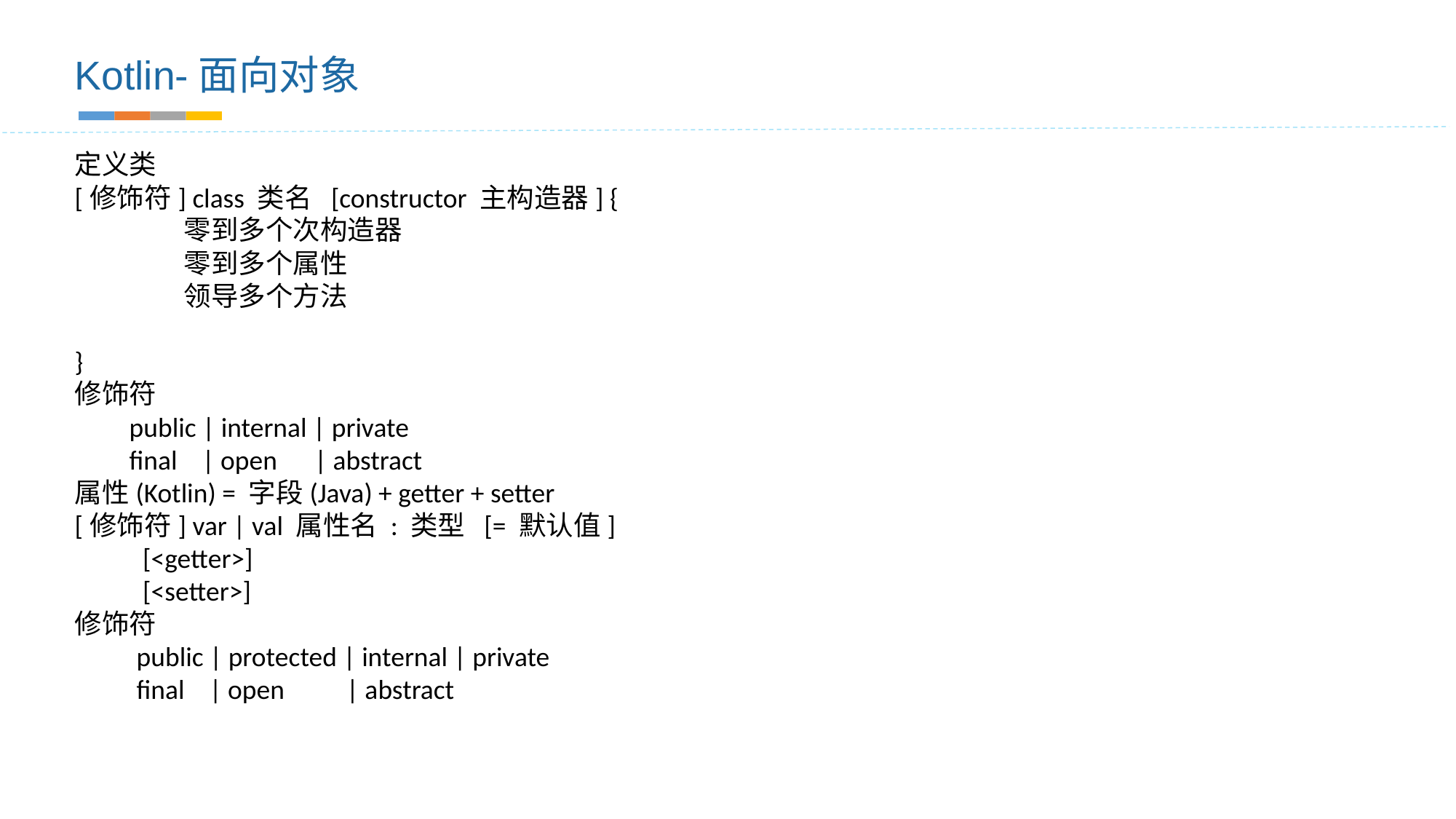

Kotlin-面向对象

定义类
[修饰符] class 类名  [constructor 主构造器] {
	零到多个次构造器
	零到多个属性
	领导多个方法

}
修饰符
public | internal | private
final    | open      | abstract
属性(Kotlin) = 字段(Java) + getter + setter
[修饰符] var | val 属性名 : 类型  [= 默认值]
           [<getter>]
           [<setter>]
修饰符
          public | protected | internal | private
          final    | open          | abstract